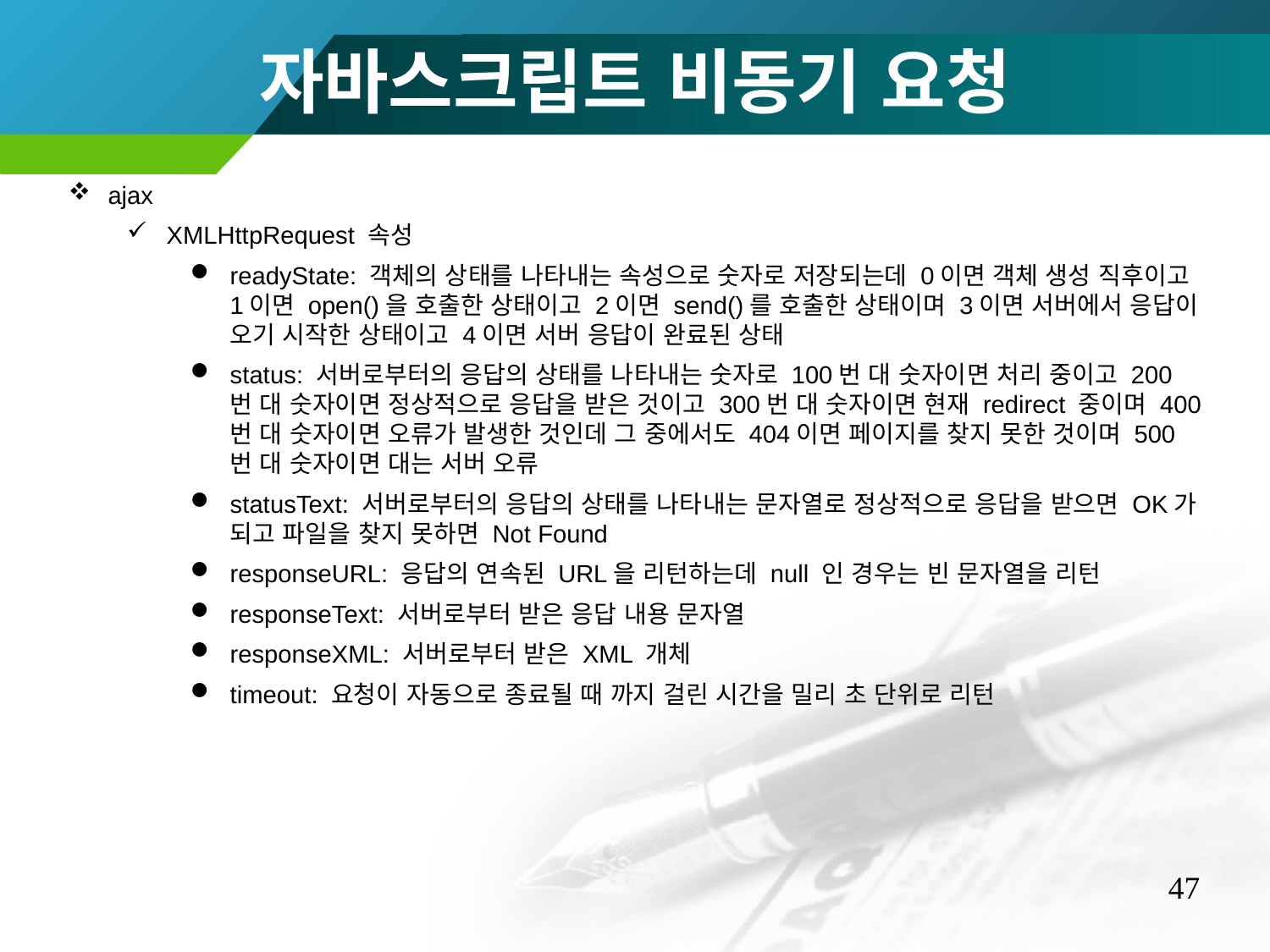

자바스크립트 비동기 요청
ajax
XMLHttpRequest 속성
readyState: 객체의 상태를 나타내는 속성으로 숫자로 저장되는데 0이면 객체 생성 직후이고 1이면 open()을 호출한 상태이고 2이면 send()를 호출한 상태이며 3이면 서버에서 응답이 오기 시작한 상태이고 4이면 서버 응답이 완료된 상태
status: 서버로부터의 응답의 상태를 나타내는 숫자로 100번 대 숫자이면 처리 중이고 200 번 대 숫자이면 정상적으로 응답을 받은 것이고 300번 대 숫자이면 현재 redirect 중이며 400번 대 숫자이면 오류가 발생한 것인데 그 중에서도 404이면 페이지를 찾지 못한 것이며 500번 대 숫자이면 대는 서버 오류
statusText: 서버로부터의 응답의 상태를 나타내는 문자열로 정상적으로 응답을 받으면 OK가 되고 파일을 찾지 못하면 Not Found
responseURL: 응답의 연속된 URL을 리턴하는데 null 인 경우는 빈 문자열을 리턴
responseText: 서버로부터 받은 응답 내용 문자열
responseXML: 서버로부터 받은 XML 개체
timeout: 요청이 자동으로 종료될 때 까지 걸린 시간을 밀리 초 단위로 리턴
47